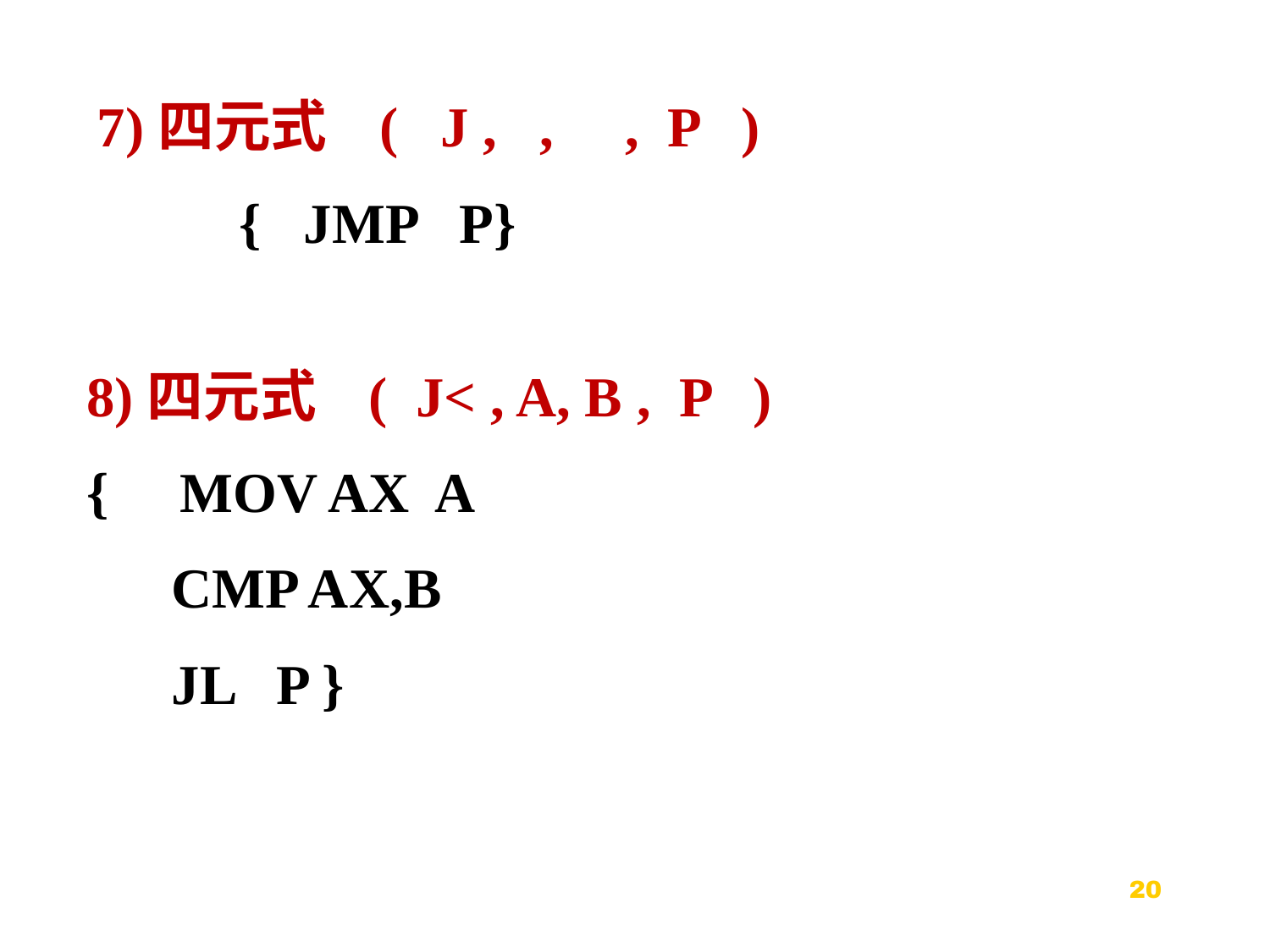

7)四元式   (   J ,   ,     ,  P   )
          {   JMP   P}
8)四元式   (  J< , A, B ,  P   )
{     MOV AX  A
      CMP AX,B
      JL   P }

20